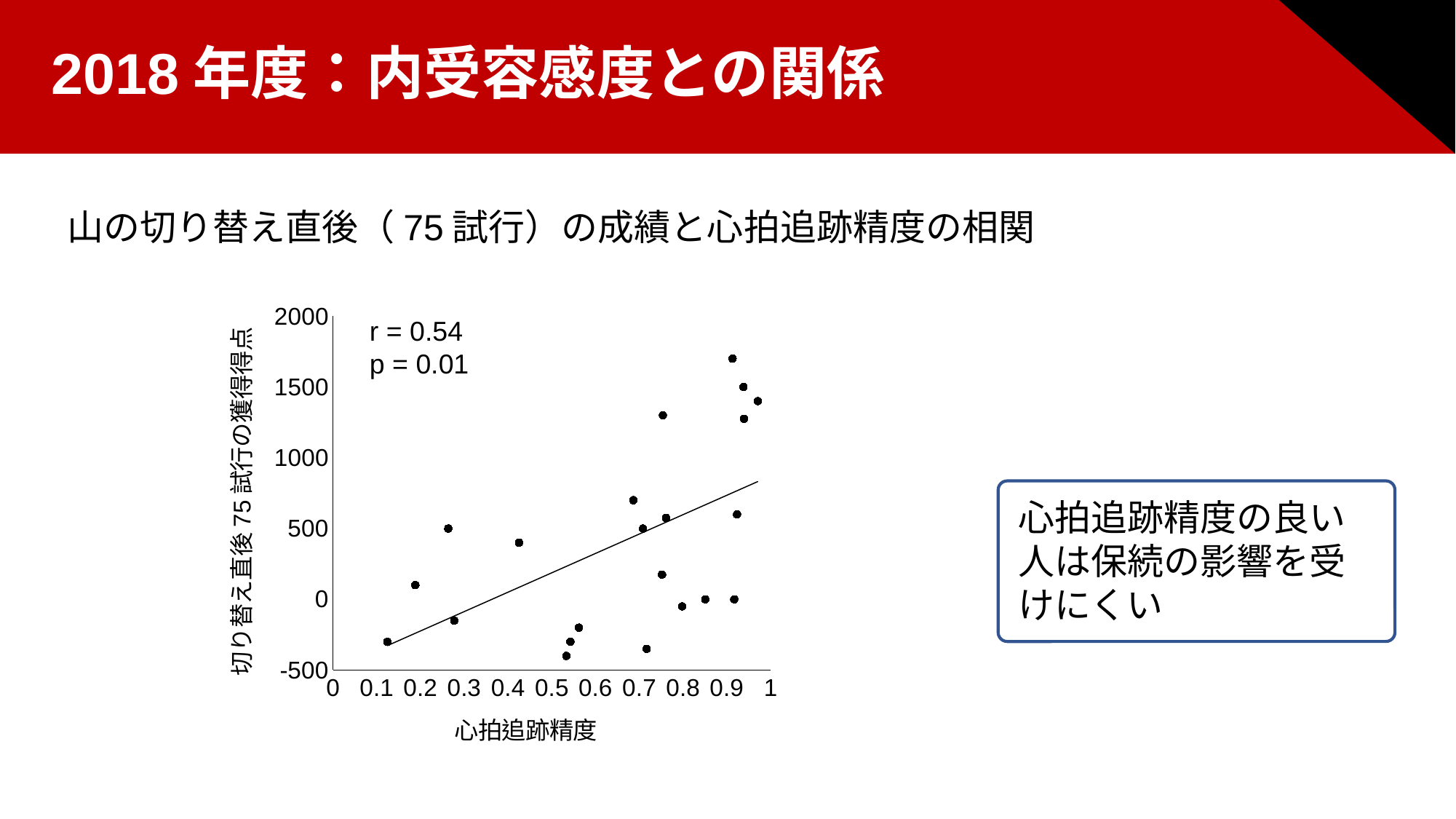

2018年度：内受容感度との関係
山の切り替え直後（75試行）の成績と心拍追跡精度の相関

### Chart

| Category | 切り替え直後75試行の獲得得点 |
|---|---|
r = 0.54
p = 0.01

心拍追跡精度の良い人は保続の影響を受けにくい